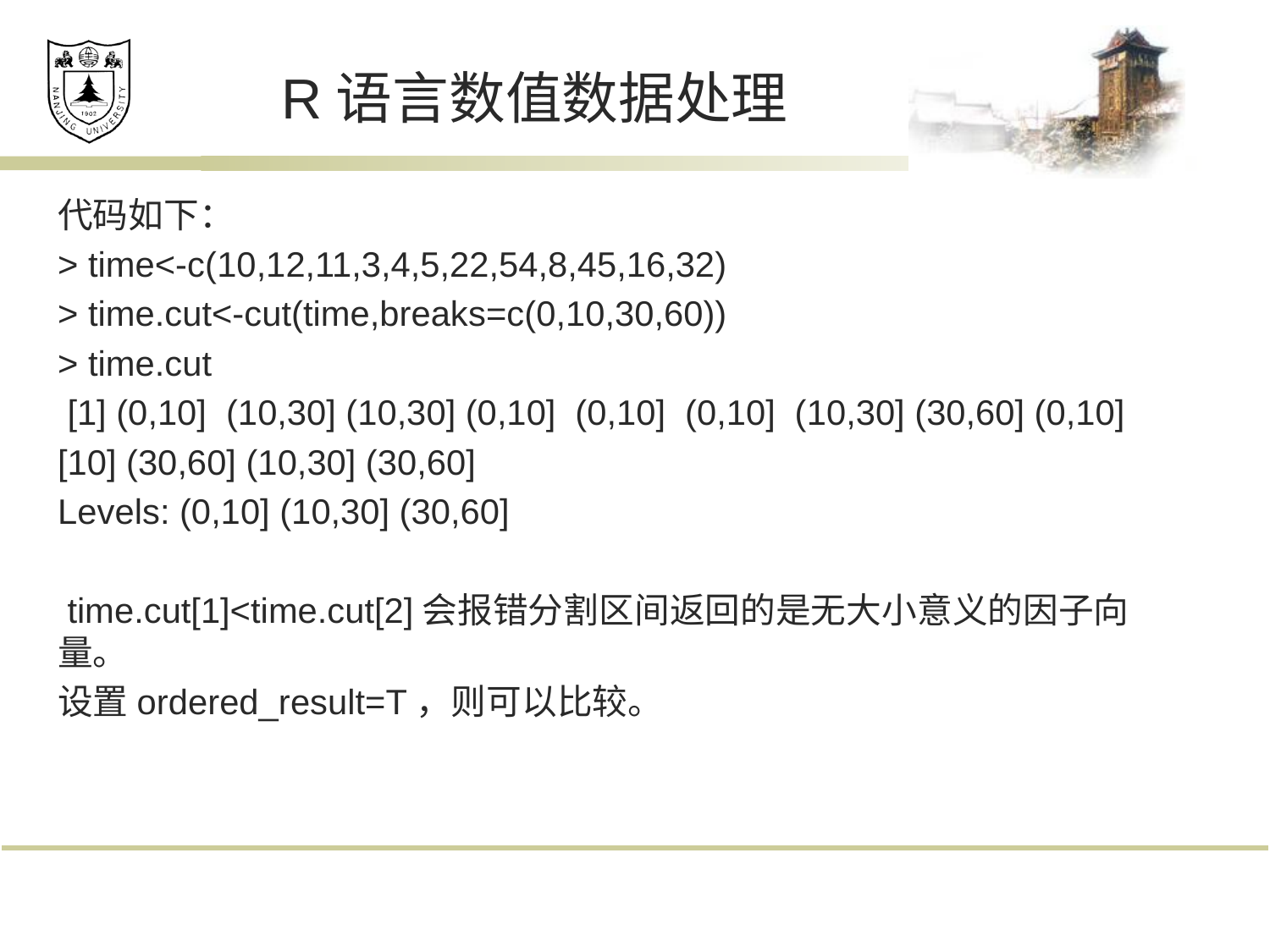

# R语言数值数据处理
代码如下：
> time<-c(10,12,11,3,4,5,22,54,8,45,16,32)
> time.cut<-cut(time,breaks=c(0,10,30,60))
> time.cut
 [1] (0,10]  (10,30] (10,30] (0,10]  (0,10]  (0,10]  (10,30] (30,60] (0,10]
[10] (30,60] (10,30] (30,60]
Levels: (0,10] (10,30] (30,60]

 time.cut[1]<time.cut[2]会报错分割区间返回的是无大小意义的因子向量。
设置ordered_result=T，则可以比较。